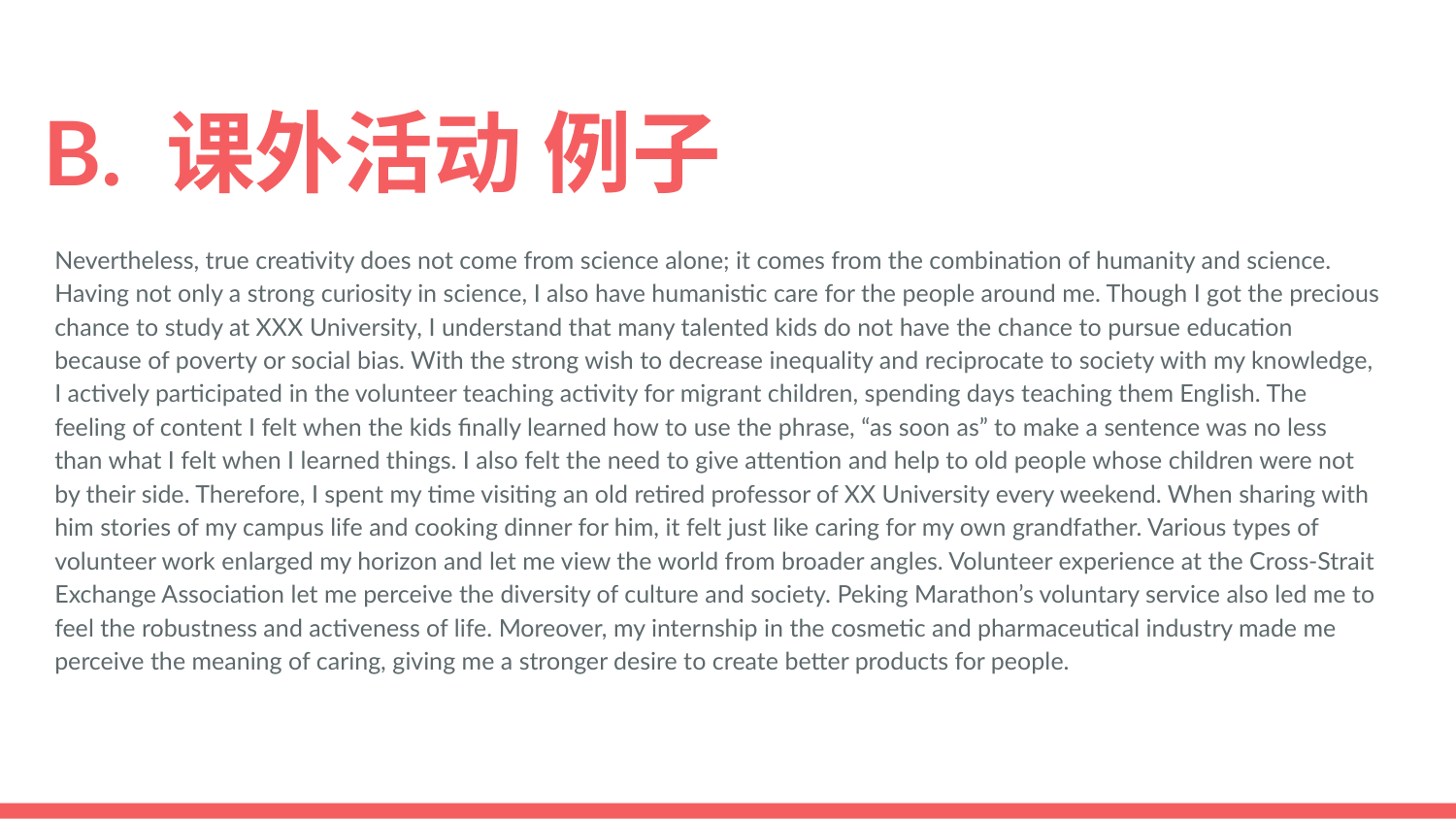

# B. 课外活动 例子
Nevertheless, true creativity does not come from science alone; it comes from the combination of humanity and science. Having not only a strong curiosity in science, I also have humanistic care for the people around me. Though I got the precious chance to study at XXX University, I understand that many talented kids do not have the chance to pursue education because of poverty or social bias. With the strong wish to decrease inequality and reciprocate to society with my knowledge, I actively participated in the volunteer teaching activity for migrant children, spending days teaching them English. The feeling of content I felt when the kids finally learned how to use the phrase, “as soon as” to make a sentence was no less than what I felt when I learned things. I also felt the need to give attention and help to old people whose children were not by their side. Therefore, I spent my time visiting an old retired professor of XX University every weekend. When sharing with him stories of my campus life and cooking dinner for him, it felt just like caring for my own grandfather. Various types of volunteer work enlarged my horizon and let me view the world from broader angles. Volunteer experience at the Cross-Strait Exchange Association let me perceive the diversity of culture and society. Peking Marathon’s voluntary service also led me to feel the robustness and activeness of life. Moreover, my internship in the cosmetic and pharmaceutical industry made me perceive the meaning of caring, giving me a stronger desire to create better products for people.